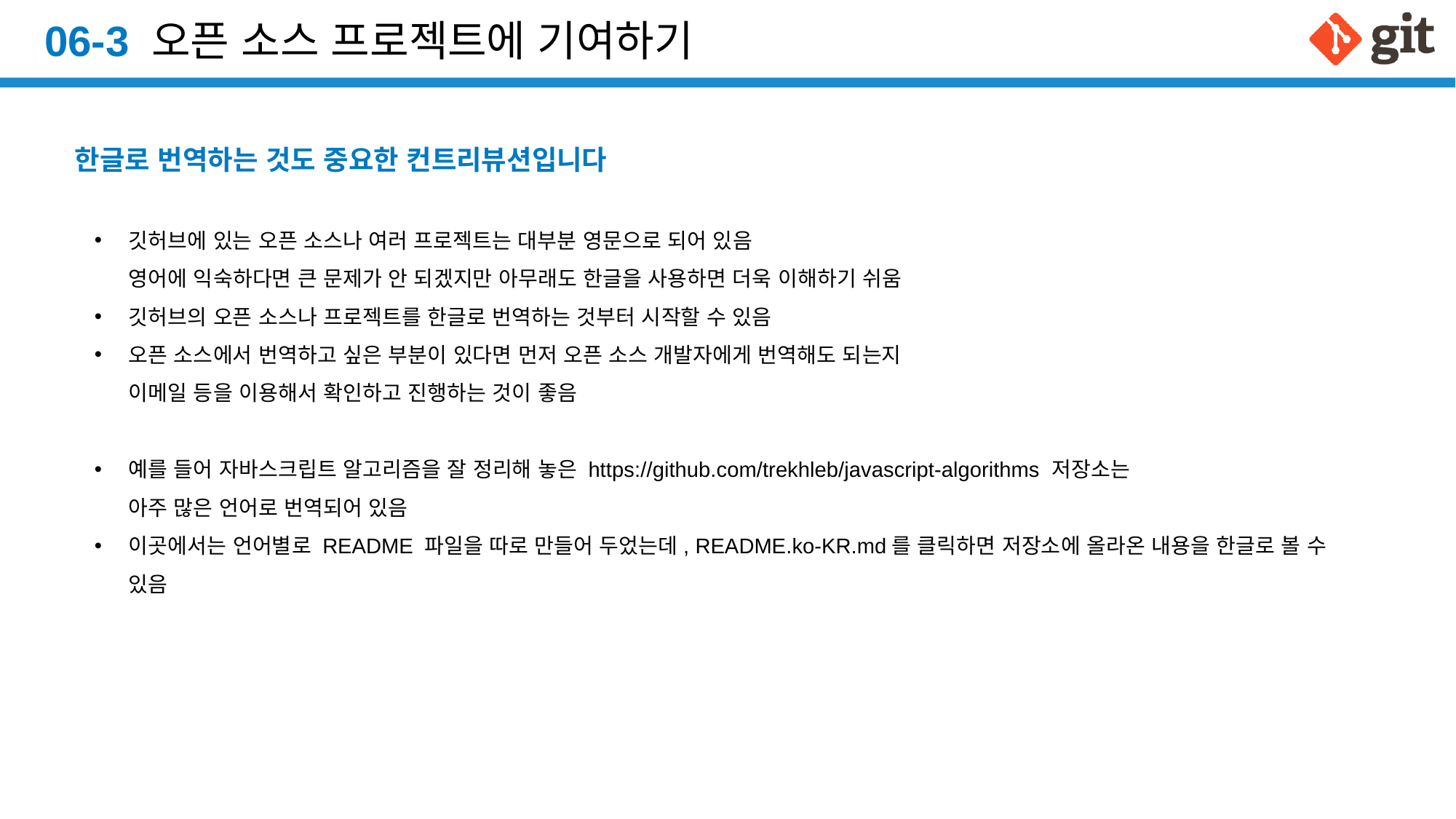

# 06-3 오픈 소스 프로젝트에 기여하기
한글로 번역하는 것도 중요한 컨트리뷰션입니다
깃허브에 있는 오픈 소스나 여러 프로젝트는 대부분 영문으로 되어 있음
영어에 익숙하다면 큰 문제가 안 되겠지만 아무래도 한글을 사용하면 더욱 이해하기 쉬움
깃허브의 오픈 소스나 프로젝트를 한글로 번역하는 것부터 시작할 수 있음
오픈 소스에서 번역하고 싶은 부분이 있다면 먼저 오픈 소스 개발자에게 번역해도 되는지
이메일 등을 이용해서 확인하고 진행하는 것이 좋음

예를 들어 자바스크립트 알고리즘을 잘 정리해 놓은 https://github.com/trekhleb/javascript-algorithms 저장소는
아주 많은 언어로 번역되어 있음
이곳에서는 언어별로 README 파일을 따로 만들어 두었는데, README.ko-KR.md를 클릭하면 저장소에 올라온 내용을 한글로 볼 수 있음